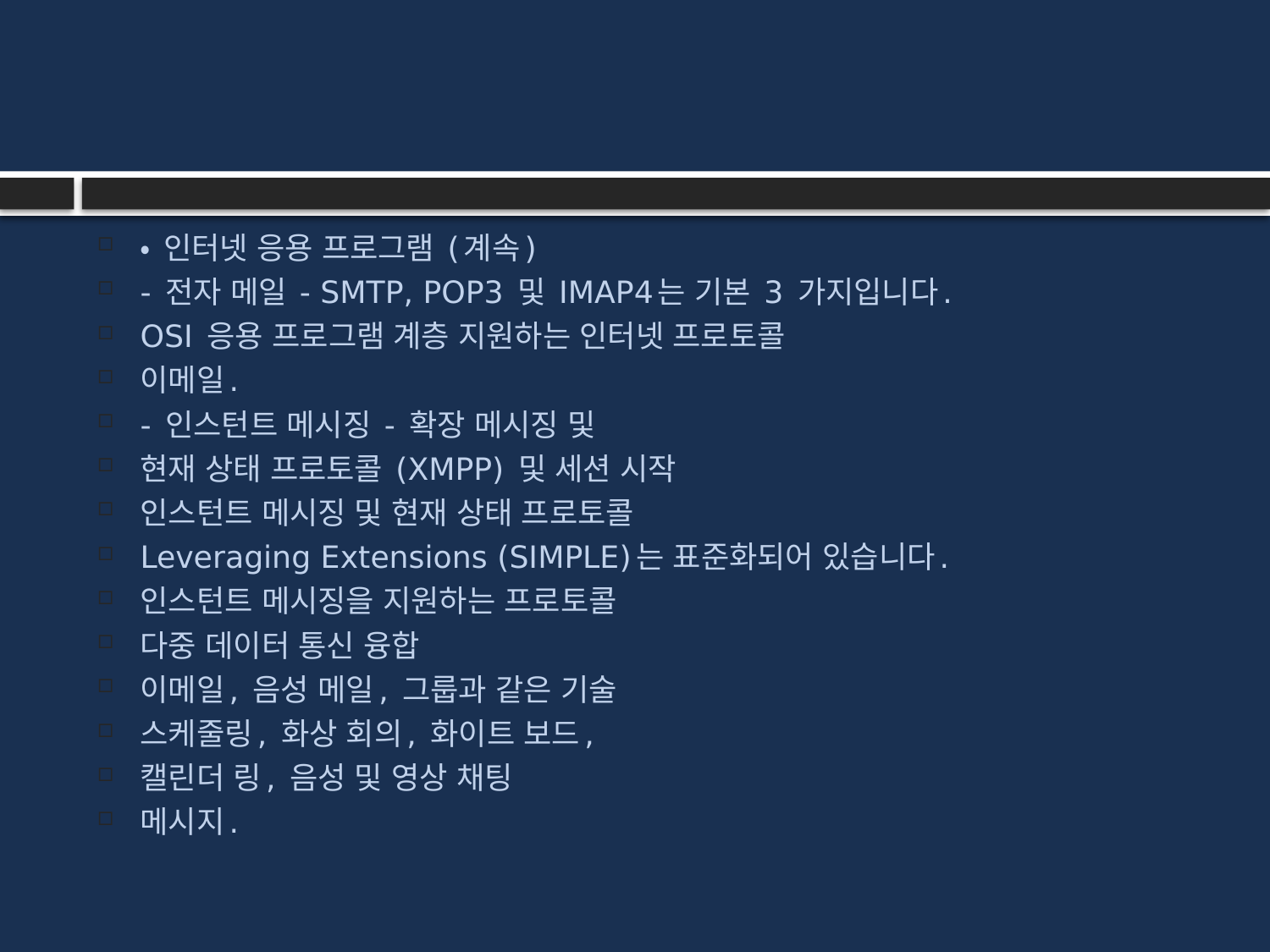

#
• 인터넷 응용 프로그램 (계속)
- 전자 메일 - SMTP, POP3 및 IMAP4는 기본 3 가지입니다.
OSI 응용 프로그램 계층 지원하는 인터넷 프로토콜
이메일.
- 인스턴트 메시징 - 확장 메시징 및
현재 상태 프로토콜 (XMPP) 및 세션 시작
인스턴트 메시징 및 현재 상태 프로토콜
Leveraging Extensions (SIMPLE)는 표준화되어 있습니다.
인스턴트 메시징을 지원하는 프로토콜
다중 데이터 통신 융합
이메일, 음성 메일, 그룹과 같은 기술
스케줄링, 화상 회의, 화이트 보드,
캘린더 링, 음성 및 영상 채팅
메시지.